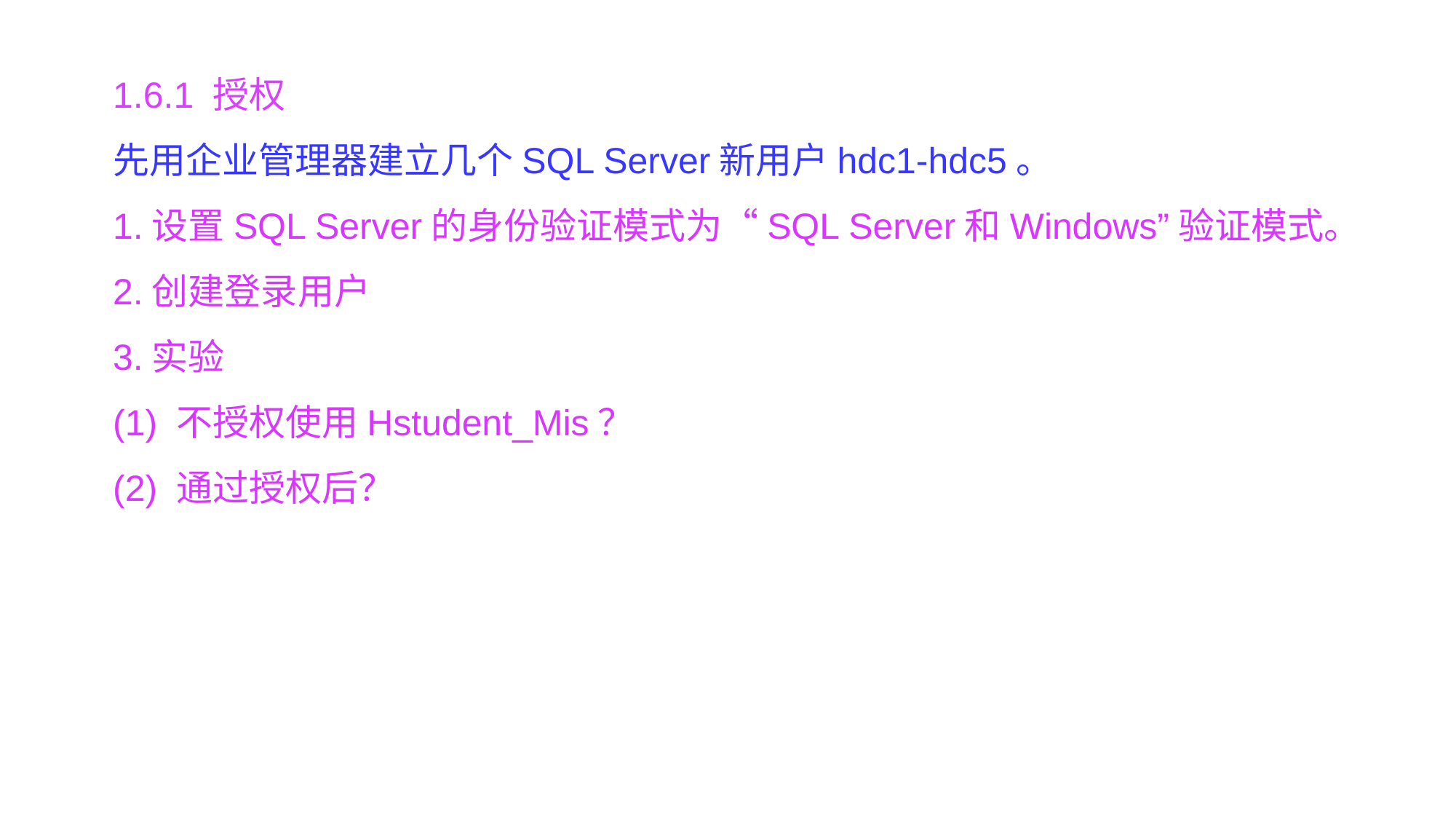

1.6.1 授权
先用企业管理器建立几个SQL Server新用户hdc1-hdc5。
1.设置SQL Server的身份验证模式为“SQL Server和Windows”验证模式。
2.创建登录用户
3.实验
(1) 不授权使用Hstudent_Mis？
(2) 通过授权后？